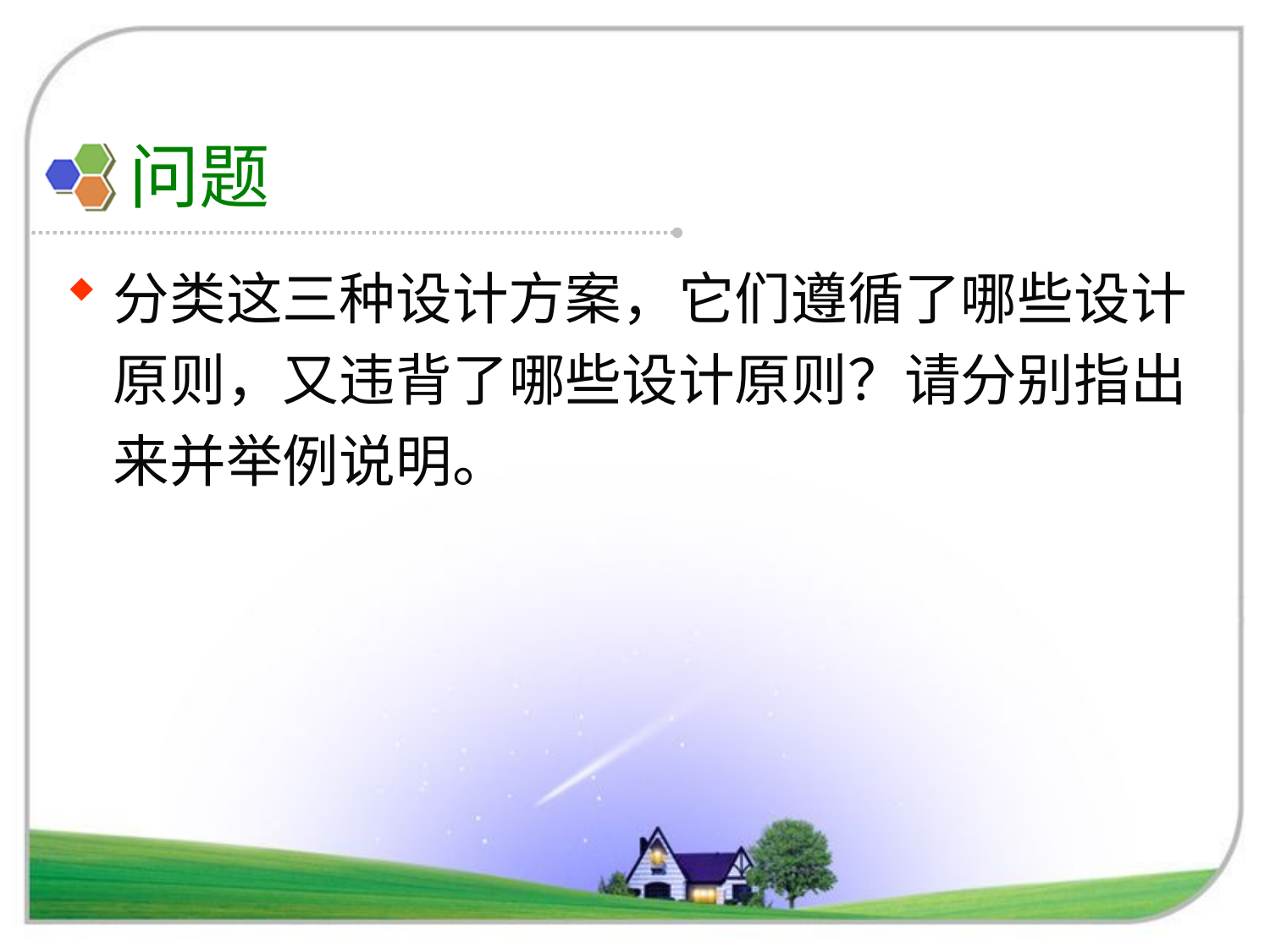

# 问题
分类这三种设计方案，它们遵循了哪些设计原则，又违背了哪些设计原则？请分别指出来并举例说明。